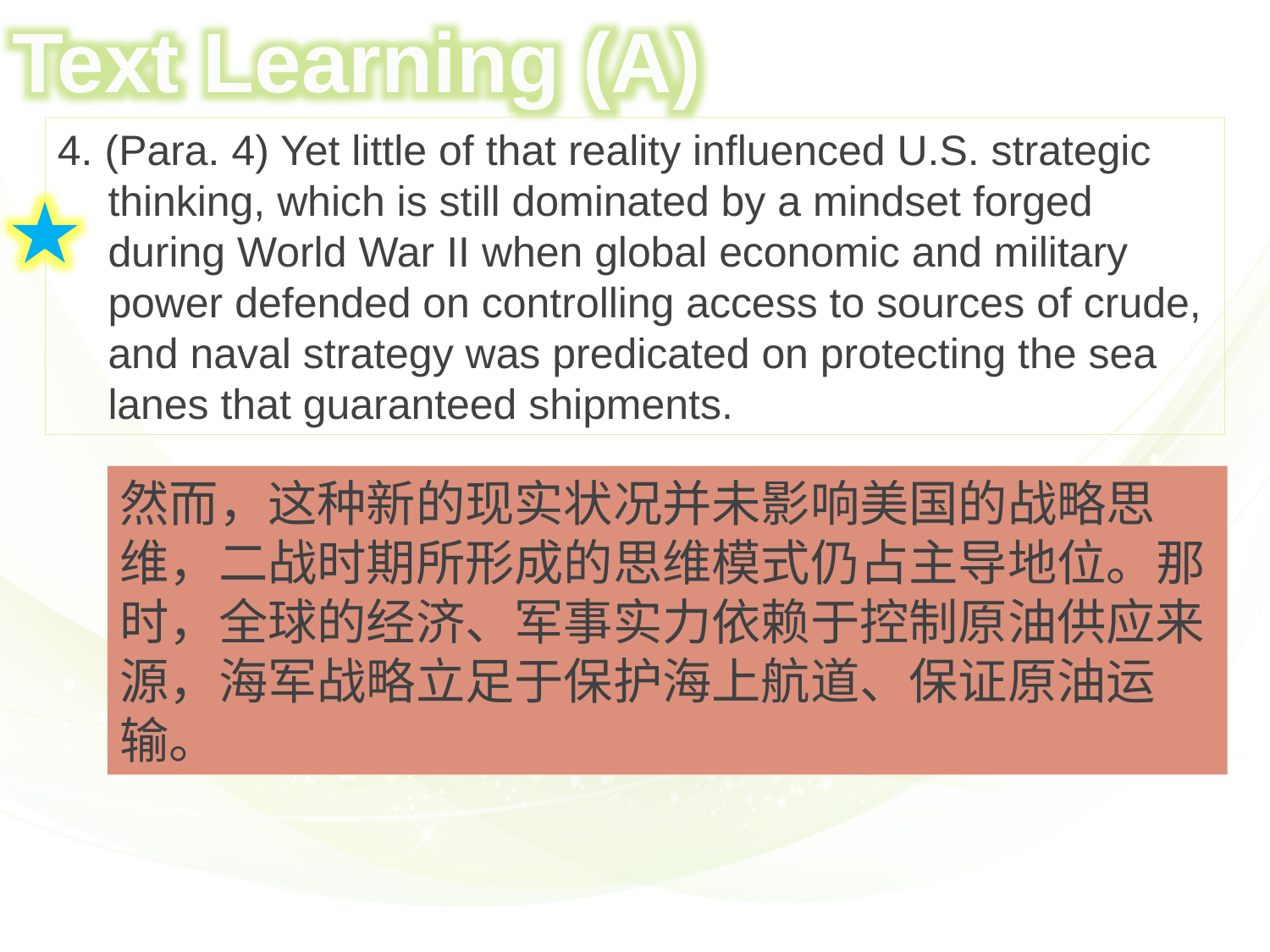

Text Learning (A)
4. (Para. 4) Yet little of that reality influenced U.S. strategic thinking, which is still dominated by a mindset forged during World War II when global economic and military power defended on controlling access to sources of crude, and naval strategy was predicated on protecting the sea lanes that guaranteed shipments.

然而，这种新的现实状况并未影响美国的战略思维，二战时期所形成的思维模式仍占主导地位。那时，全球的经济、军事实力依赖于控制原油供应来源，海军战略立足于保护海上航道、保证原油运输。